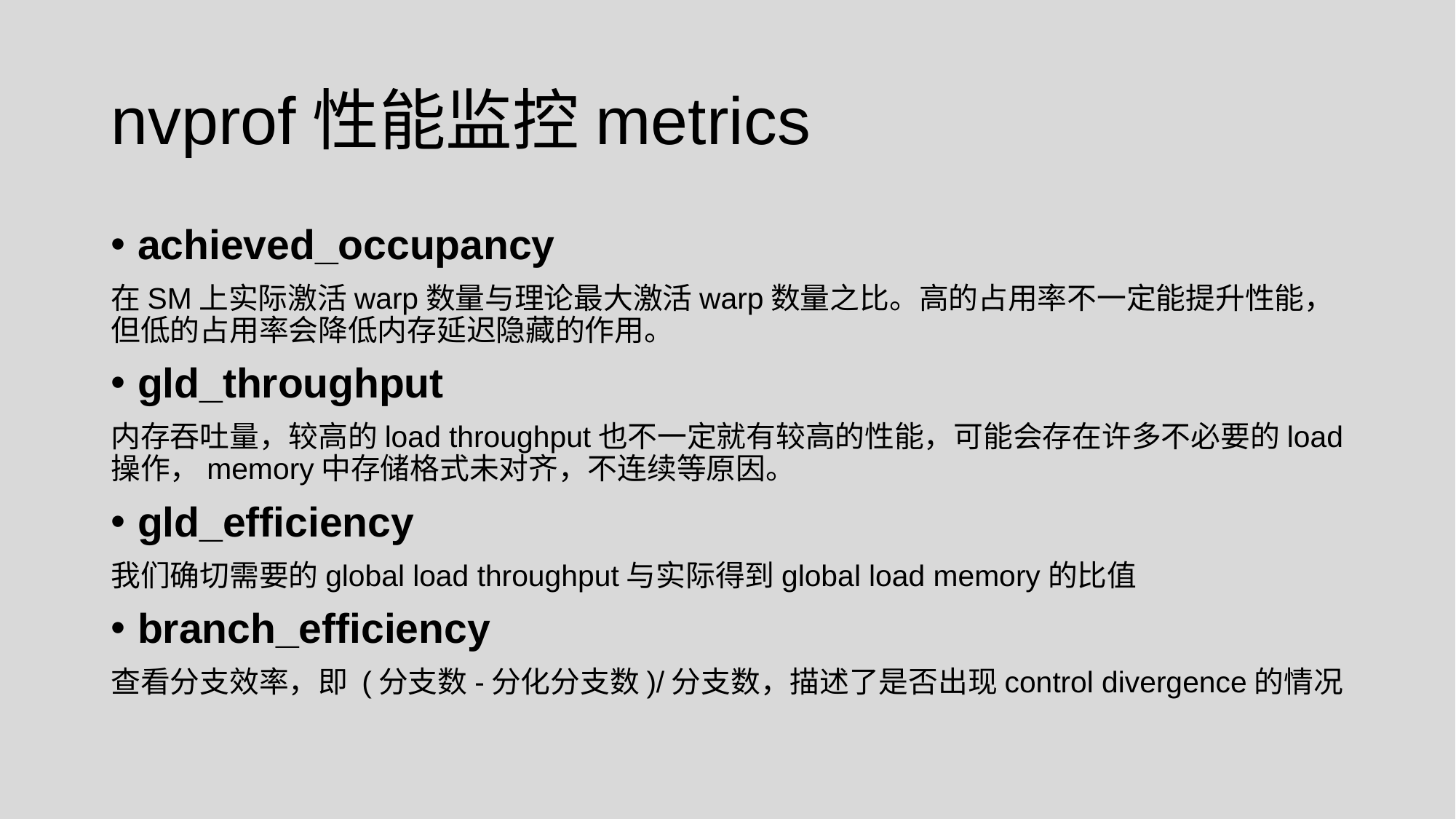

# nvprof性能监控metrics
achieved_occupancy
在SM上实际激活warp数量与理论最大激活warp数量之比。高的占用率不一定能提升性能，但低的占用率会降低内存延迟隐藏的作用。
gld_throughput
内存吞吐量，较高的load throughput也不一定就有较高的性能，可能会存在许多不必要的load操作，memory中存储格式未对齐，不连续等原因。
gld_efficiency
我们确切需要的global load throughput与实际得到global load memory的比值
branch_efficiency
查看分支效率，即 (分支数-分化分支数)/分支数，描述了是否出现control divergence的情况